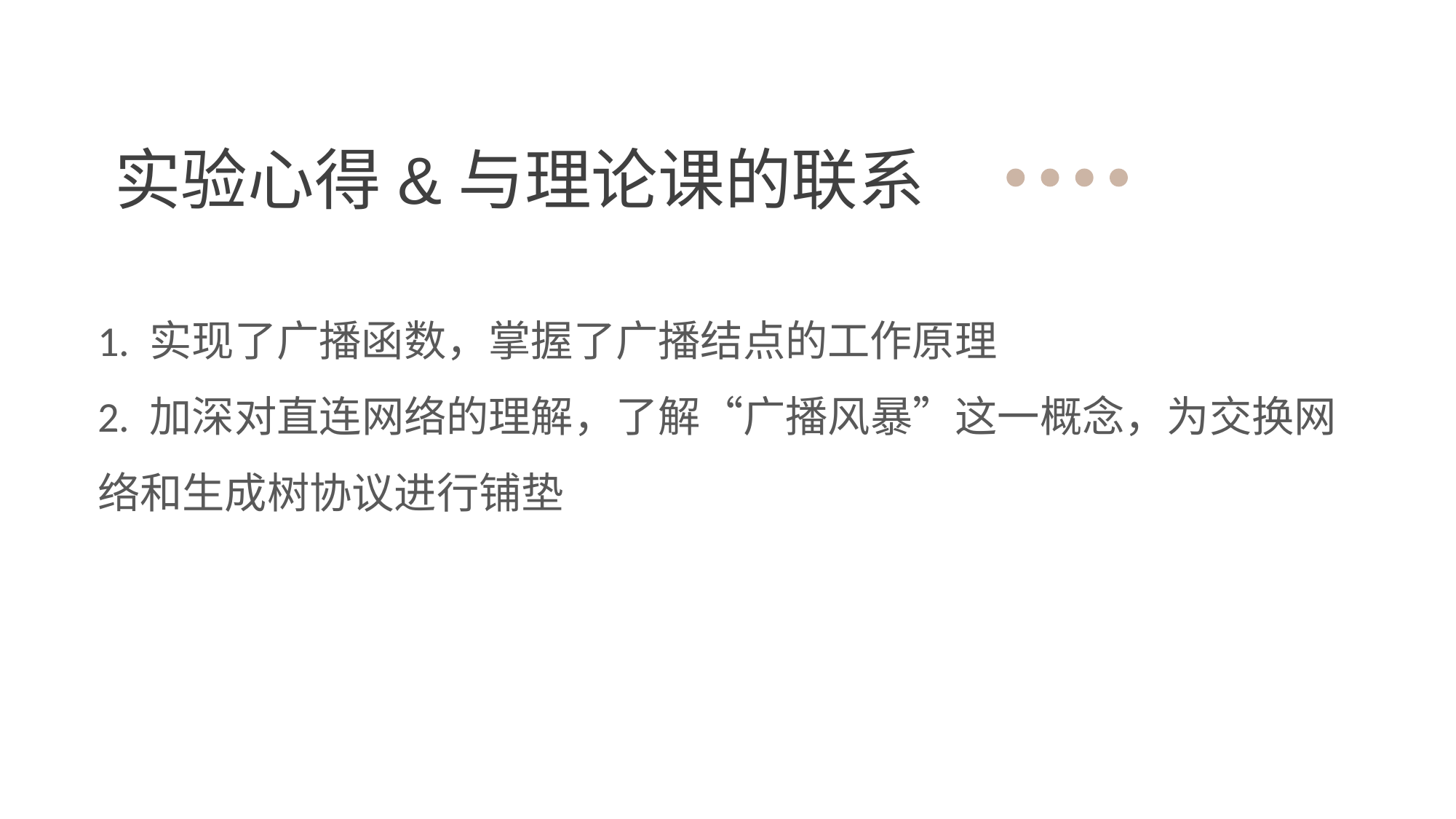

实验心得&与理论课的联系

1. 实现了广播函数，掌握了广播结点的工作原理
2. 加深对直连网络的理解，了解“广播风暴”这一概念，为交换网络和生成树协议进行铺垫